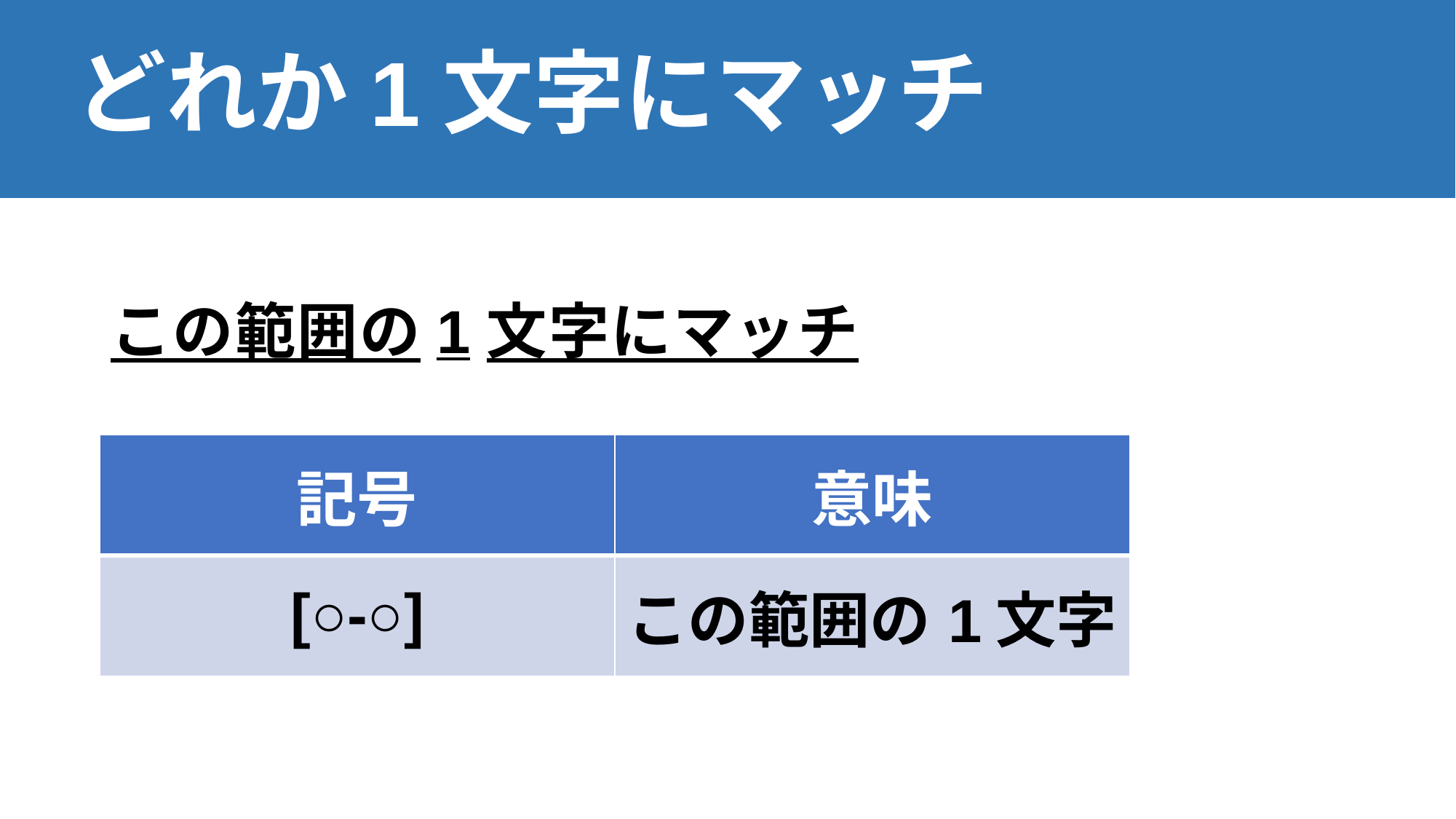

# どれか1文字にマッチ
この範囲の1文字にマッチ

| 記号 | 意味 |
| --- | --- |
| [○-○] | この範囲の1文字 |